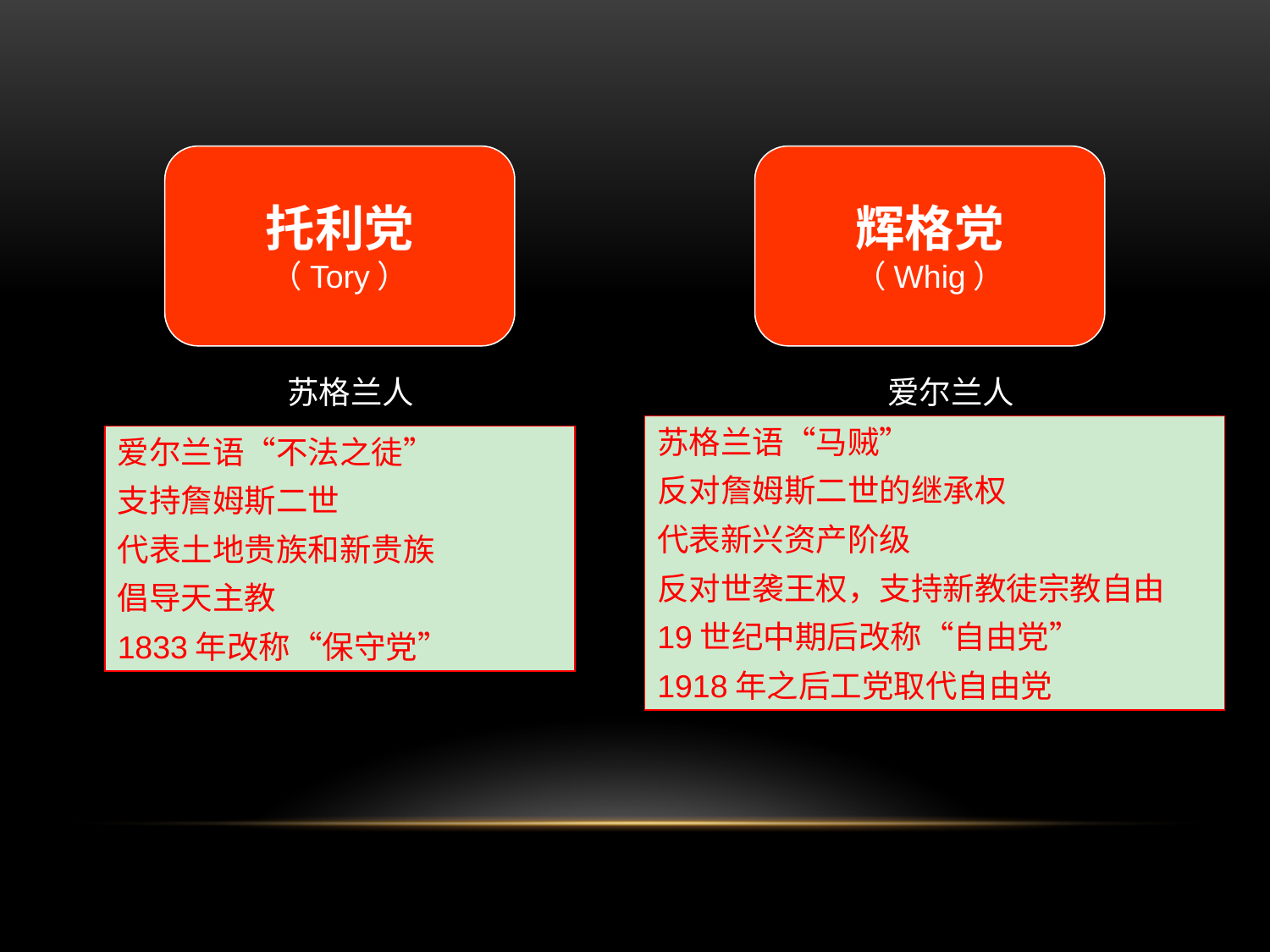

托利党
（Tory）
辉格党
（Whig）
苏格兰人
爱尔兰人
苏格兰语“马贼”
反对詹姆斯二世的继承权
代表新兴资产阶级
反对世袭王权，支持新教徒宗教自由
19世纪中期后改称“自由党”
1918年之后工党取代自由党
爱尔兰语“不法之徒”
支持詹姆斯二世
代表土地贵族和新贵族
倡导天主教
1833年改称“保守党”